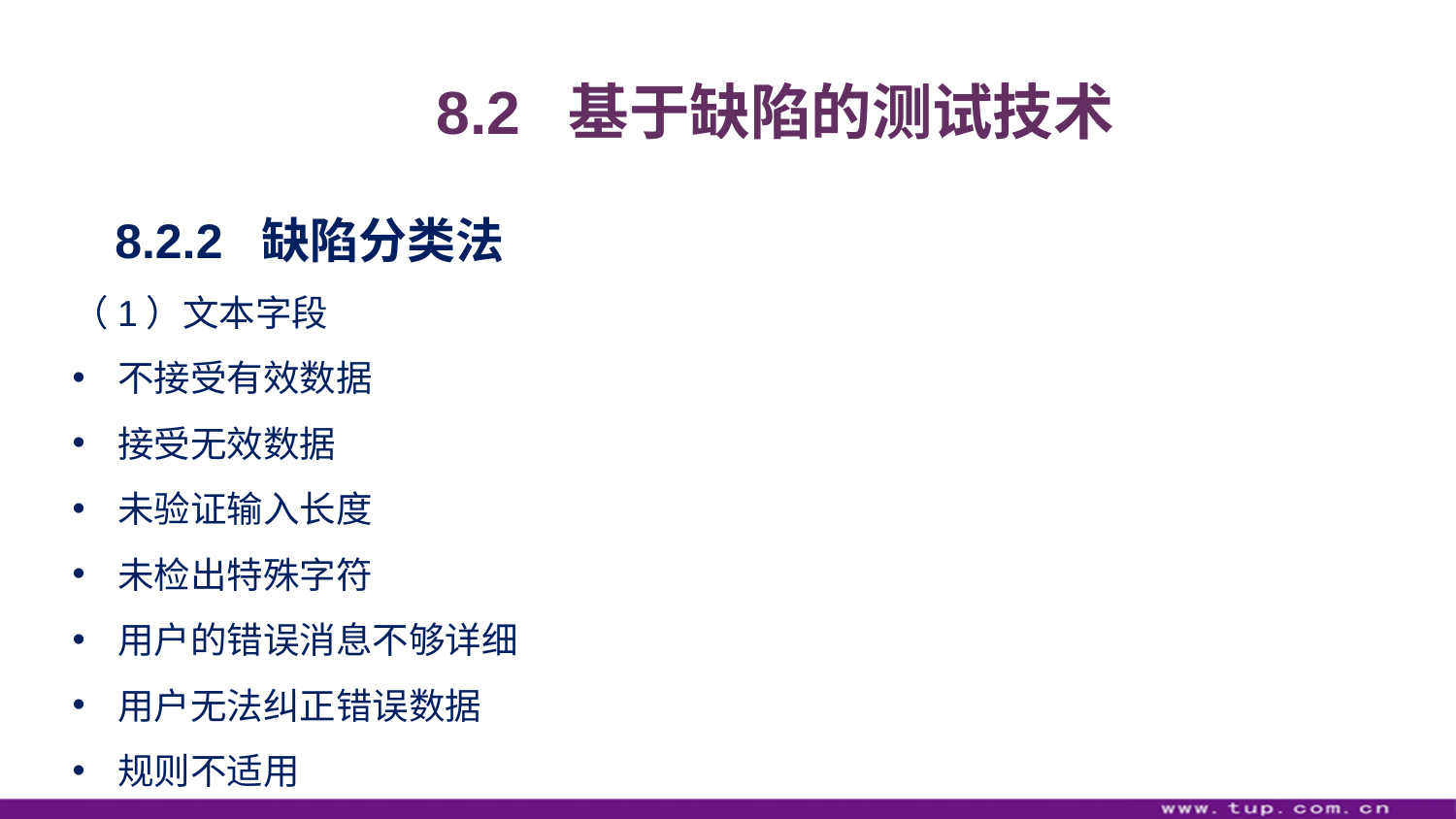

8.2  基于缺陷的测试技术

8.2.2  缺陷分类法
（1）文本字段
不接受有效数据
接受无效数据
未验证输入长度
未检出特殊字符
用户的错误消息不够详细
用户无法纠正错误数据
规则不适用